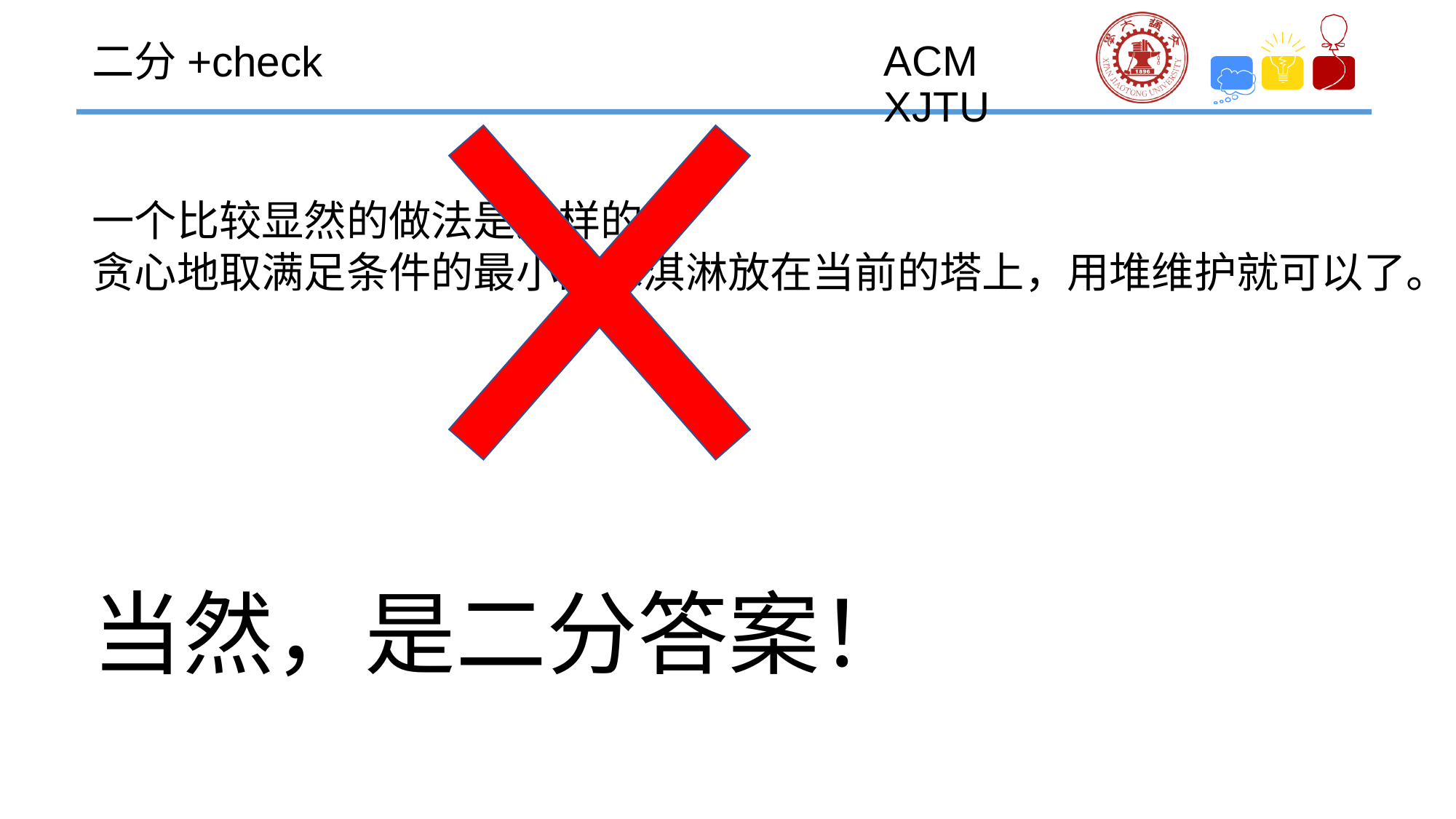

二分+check
一个比较显然的做法是这样的：
贪心地取满足条件的最小的冰淇淋放在当前的塔上，用堆维护就可以了。
当然，是二分答案！